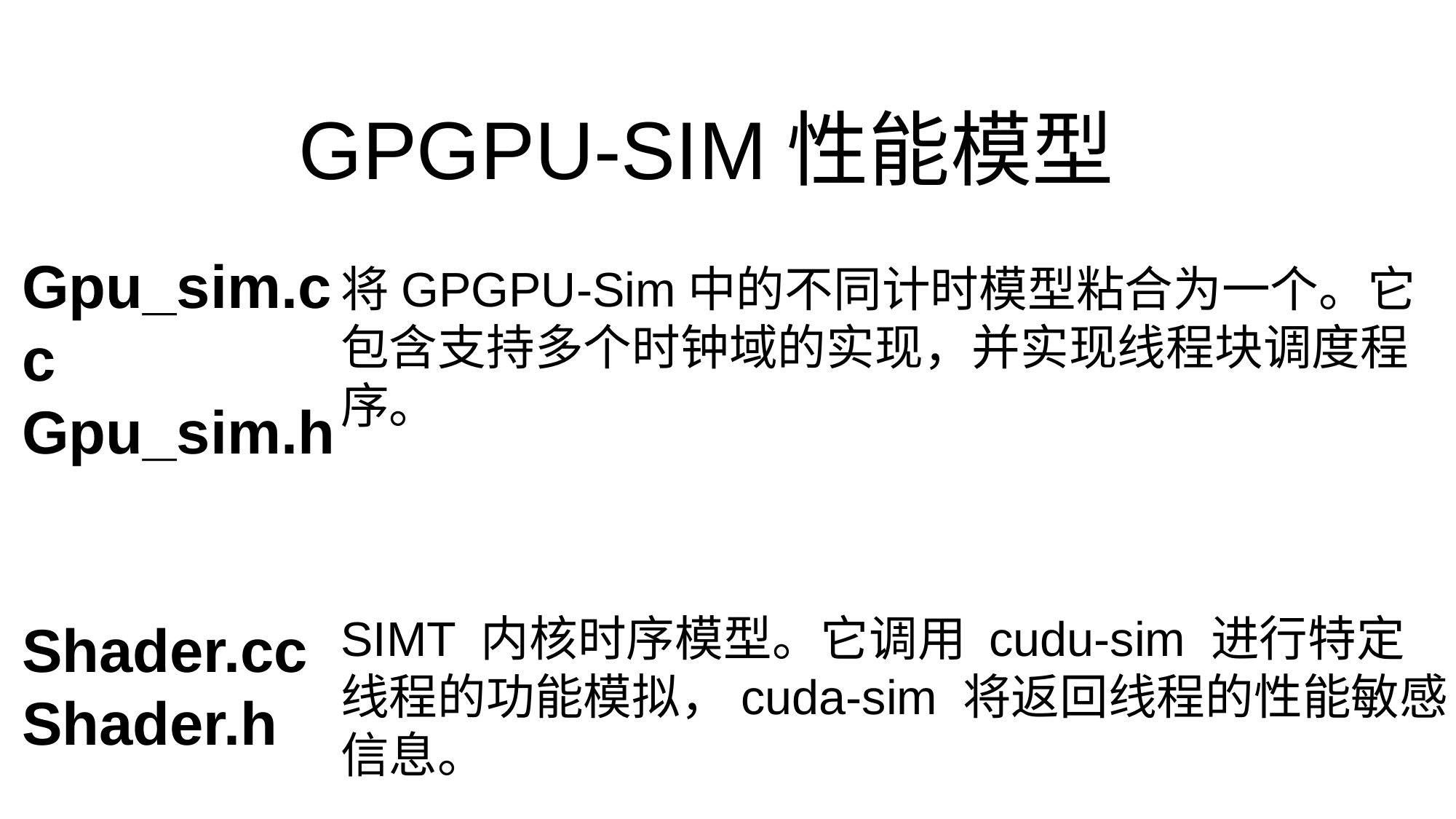

GPGPU-SIM性能模型
Gpu_sim.cc
Gpu_sim.h

Shader.cc
Shader.h
将GPGPU-Sim中的不同计时模型粘合为一个。它包含支持多个时钟域的实现，并实现线程块调度程序。

SIMT 内核时序模型。它调用 cudu-sim 进行特定线程的功能模拟，cuda-sim 将返回线程的性能敏感信息。